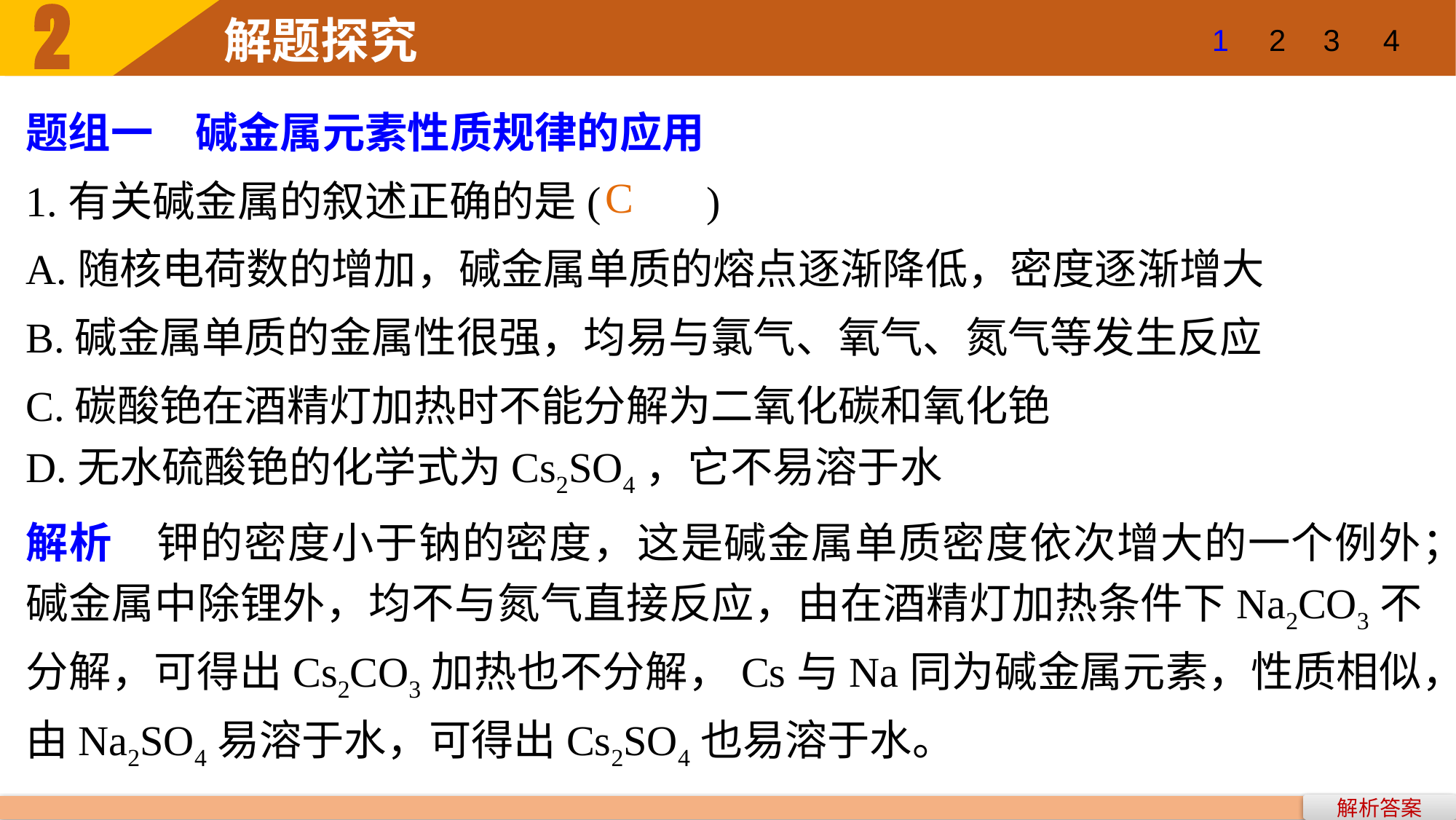

1
2
3
4
题组一　碱金属元素性质规律的应用
1.有关碱金属的叙述正确的是(　　)
A.随核电荷数的增加，碱金属单质的熔点逐渐降低，密度逐渐增大
B.碱金属单质的金属性很强，均易与氯气、氧气、氮气等发生反应
C.碳酸铯在酒精灯加热时不能分解为二氧化碳和氧化铯
D.无水硫酸铯的化学式为Cs2SO4，它不易溶于水
解析　钾的密度小于钠的密度，这是碱金属单质密度依次增大的一个例外；碱金属中除锂外，均不与氮气直接反应，由在酒精灯加热条件下Na2CO3不分解，可得出Cs2CO3加热也不分解，Cs与Na同为碱金属元素，性质相似，由Na2SO4易溶于水，可得出Cs2SO4也易溶于水。
C
解析答案